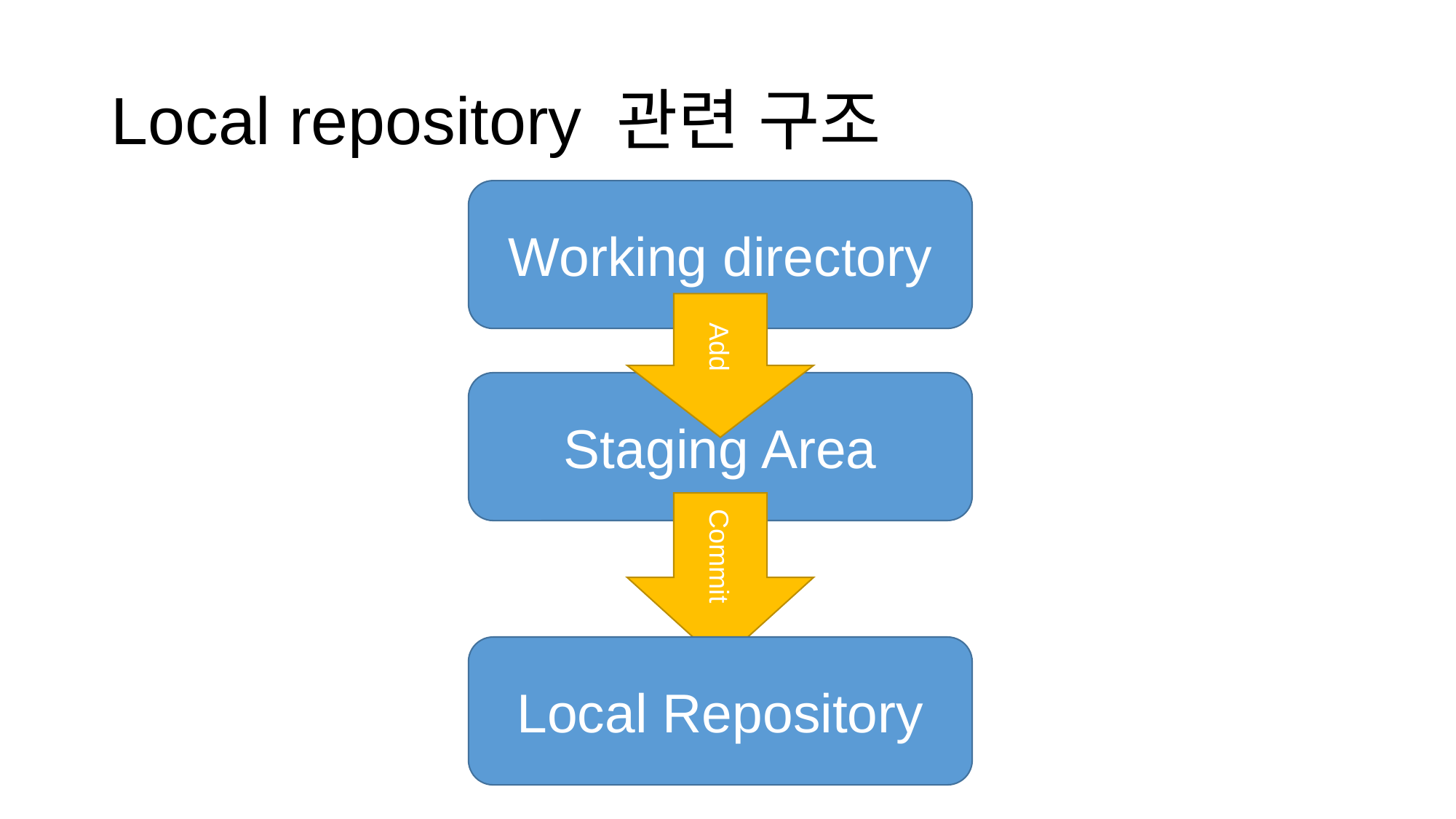

# Local repository 관련 구조
Working directory
Add
Staging Area
Commit
Local Repository